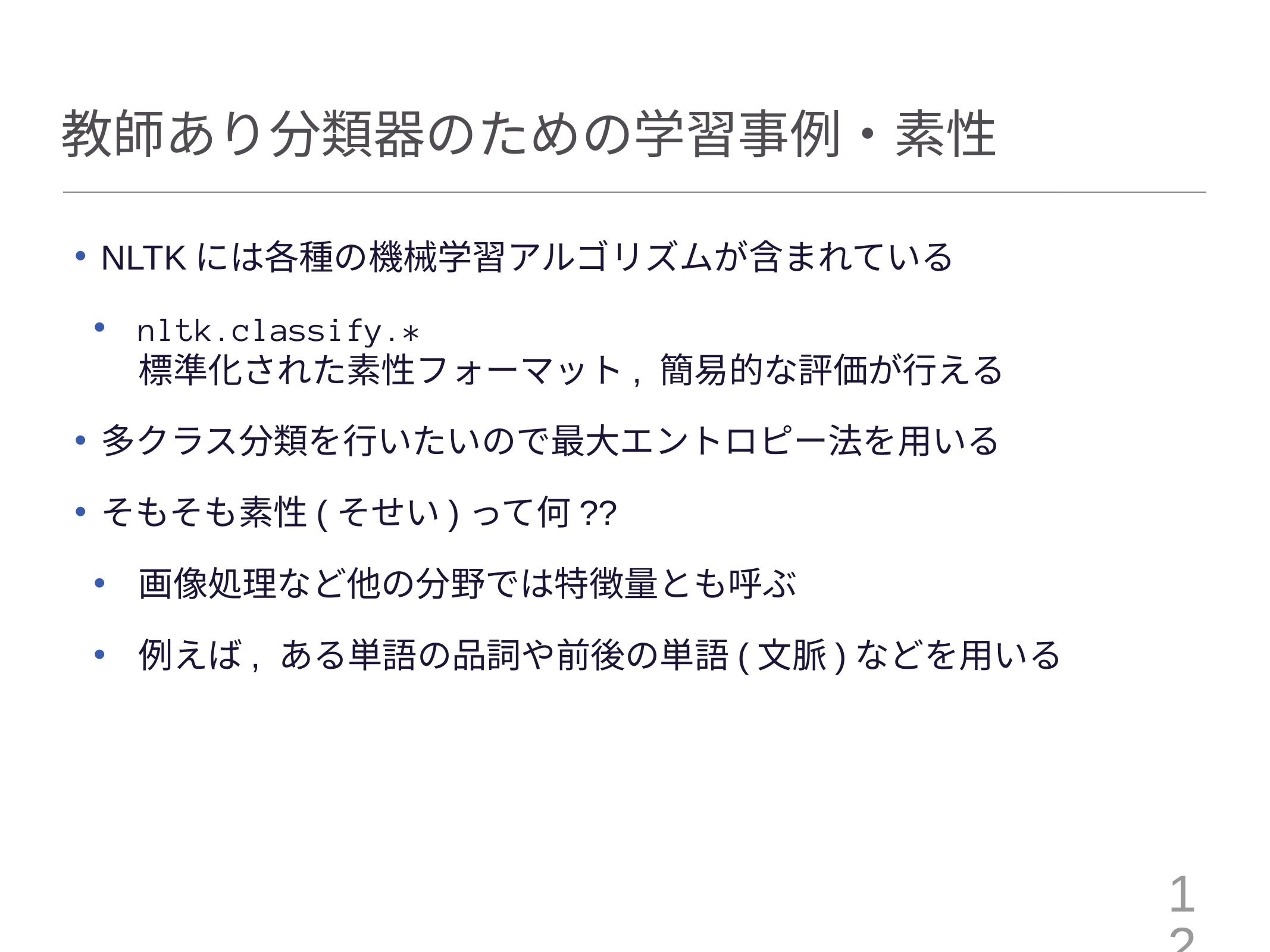

# 教師あり分類器のための学習事例・素性
NLTKには各種の機械学習アルゴリズムが含まれている
nltk.classify.*
標準化された素性フォーマット, 簡易的な評価が行える
多クラス分類を行いたいので最大エントロピー法を用いる
そもそも素性(そせい)って何??
画像処理など他の分野では特徴量とも呼ぶ
例えば, ある単語の品詞や前後の単語(文脈)などを用いる
12